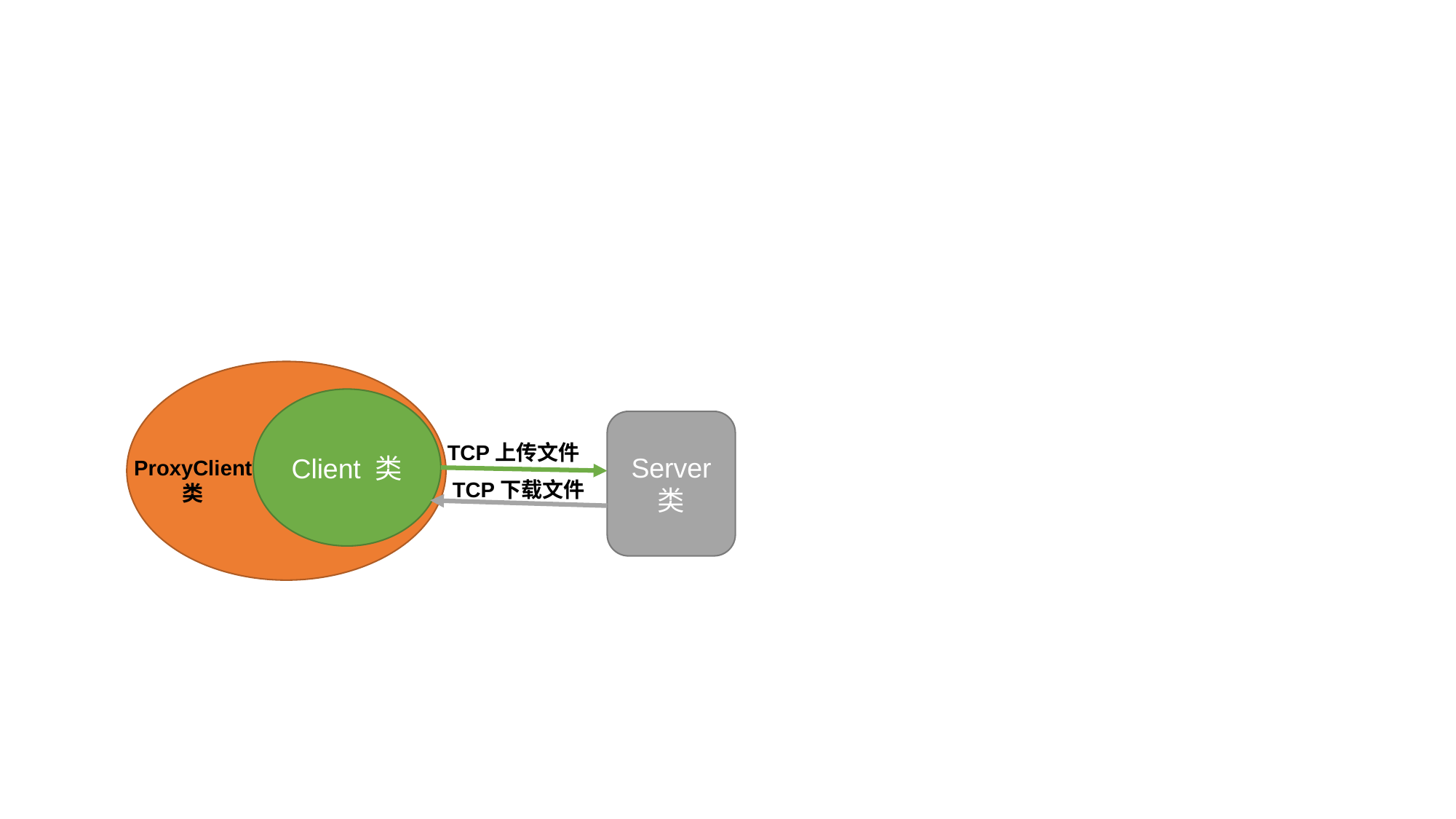

Client 类
Server 类
TCP上传文件
ProxyClient
类
TCP下载文件